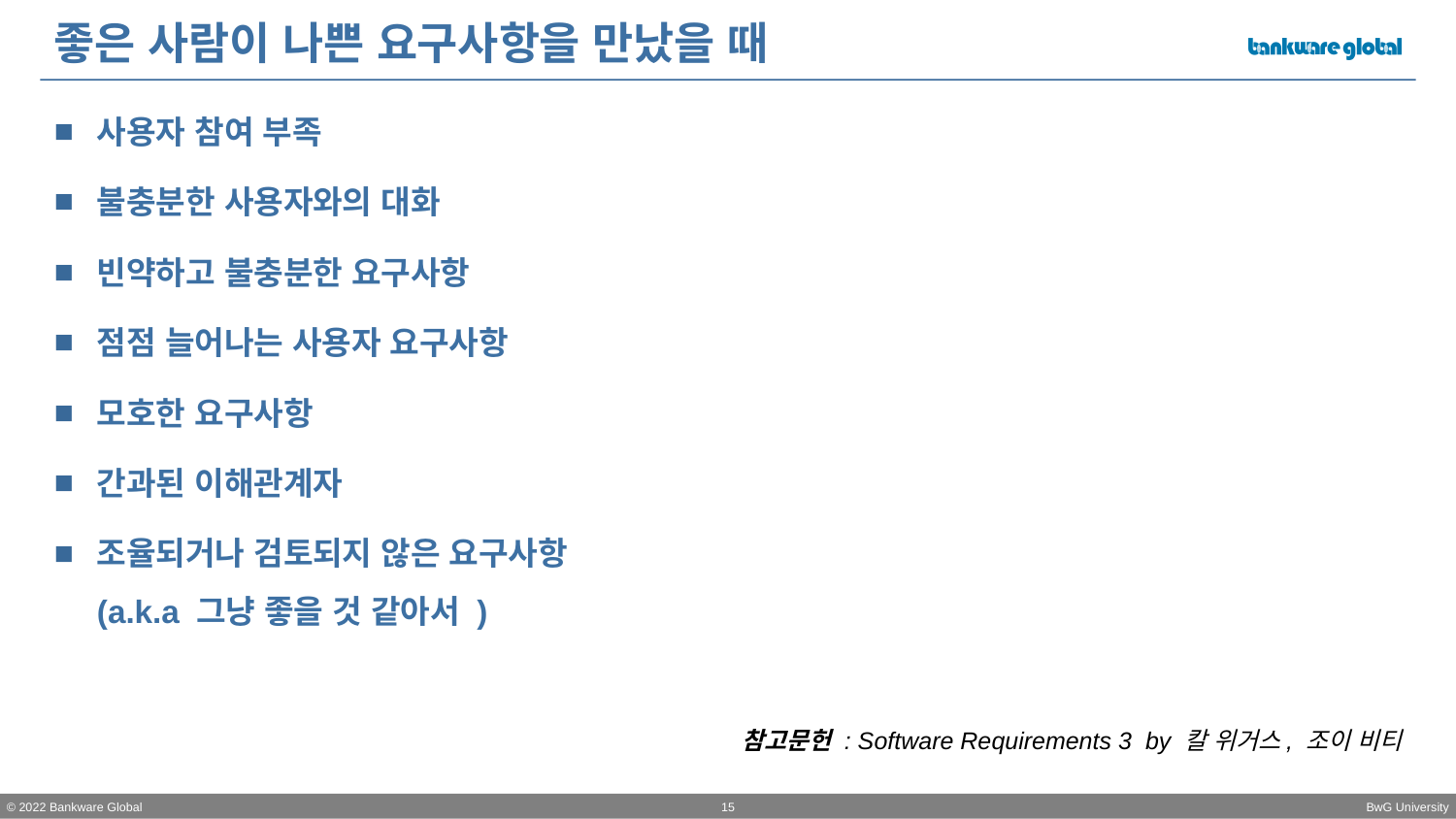

# 좋은 사람이 나쁜 요구사항을 만났을 때
사용자 참여 부족
불충분한 사용자와의 대화
빈약하고 불충분한 요구사항
점점 늘어나는 사용자 요구사항
모호한 요구사항
간과된 이해관계자
조율되거나 검토되지 않은 요구사항
(a.k.a 그냥 좋을 것 같아서 )
참고문헌 : Software Requirements 3  by 칼 위거스, 조이 비티
15